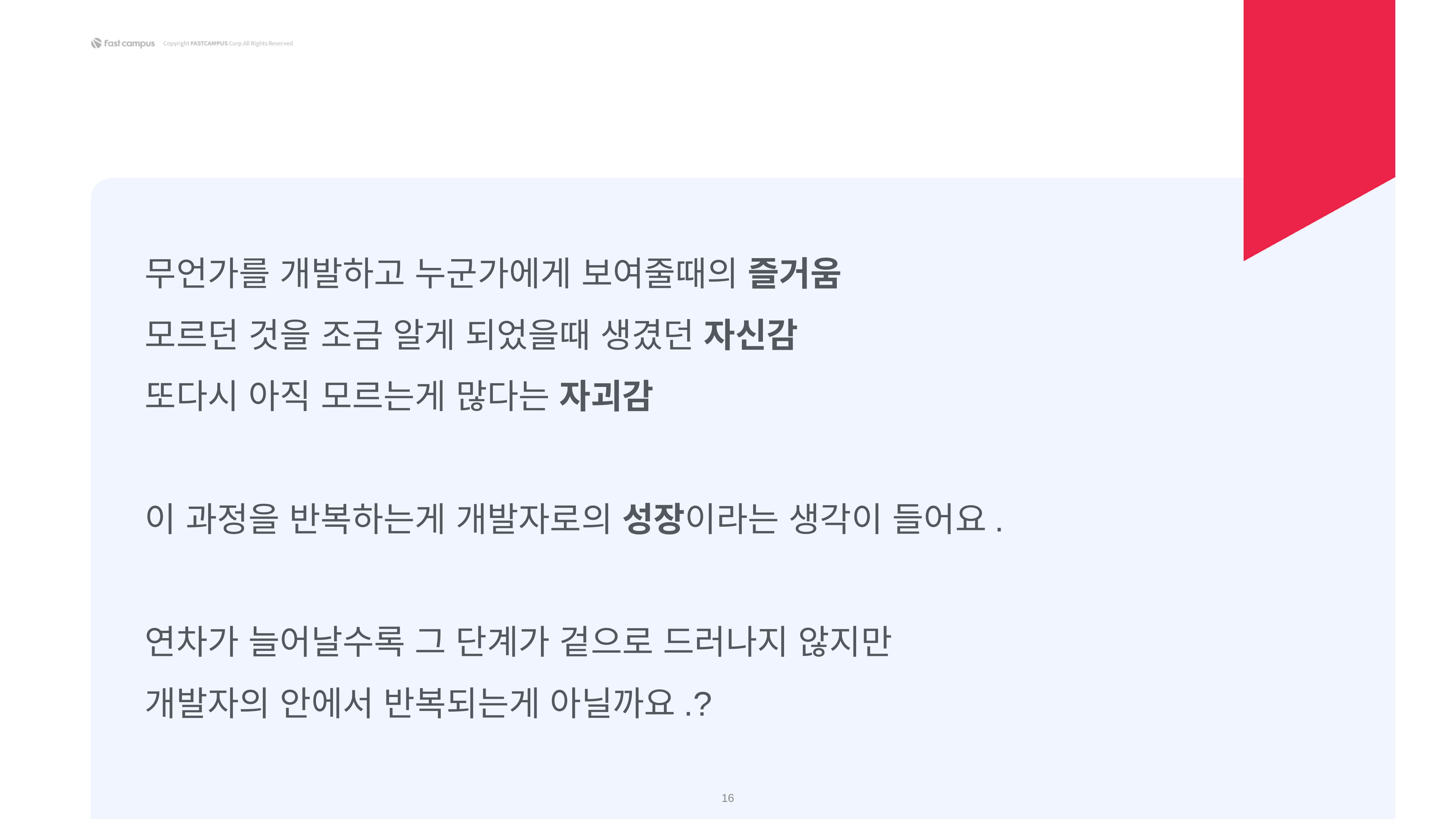

무언가를 개발하고 누군가에게 보여줄때의 즐거움
모르던 것을 조금 알게 되었을때 생겼던 자신감
또다시 아직 모르는게 많다는 자괴감

이 과정을 반복하는게 개발자로의 성장이라는 생각이 들어요.

연차가 늘어날수록 그 단계가 겉으로 드러나지 않지만
개발자의 안에서 반복되는게 아닐까요.?

16